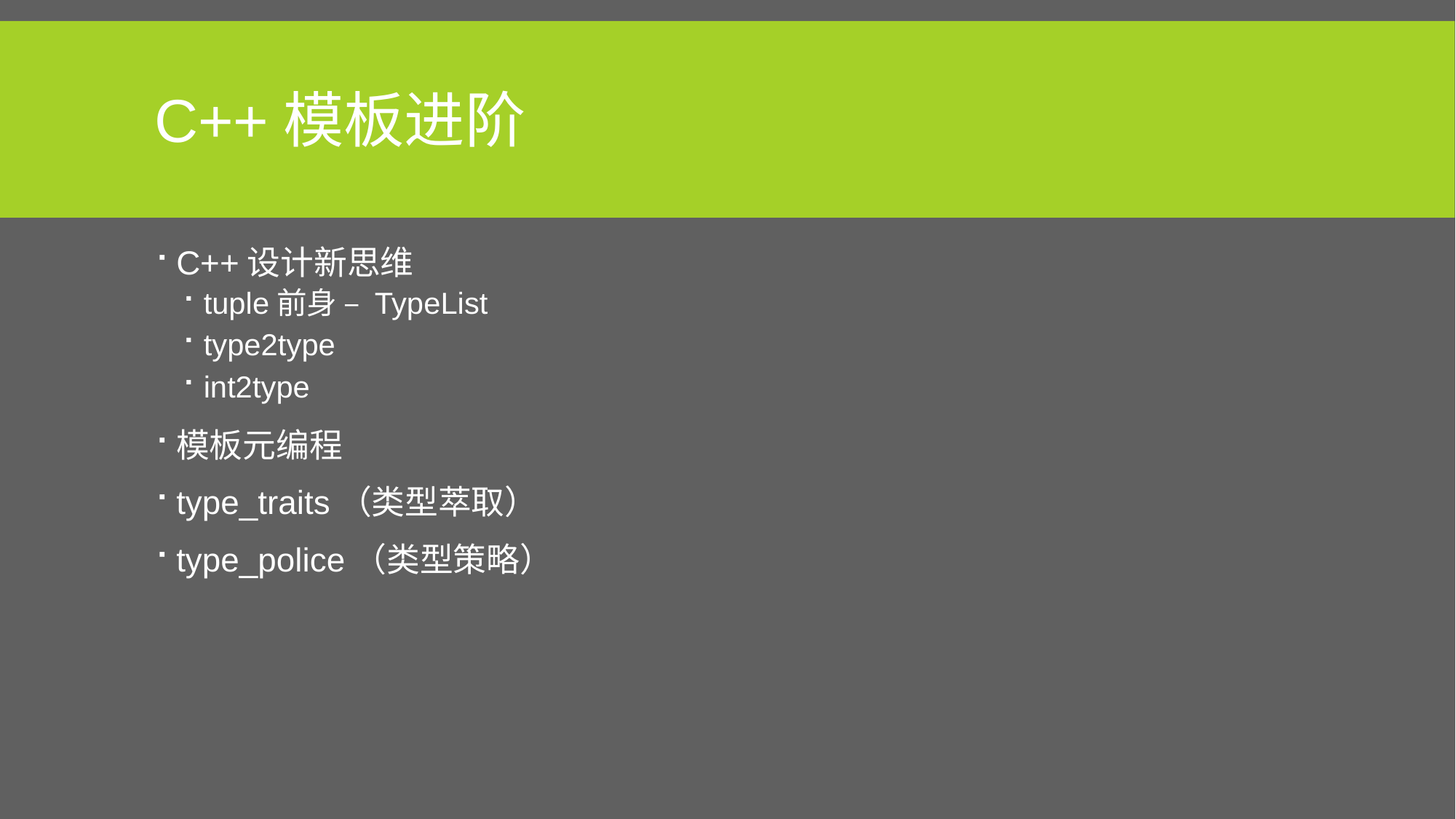

# C++模板进阶
C++设计新思维
tuple前身 – TypeList
type2type
int2type
模板元编程
type_traits（类型萃取）
type_police（类型策略）